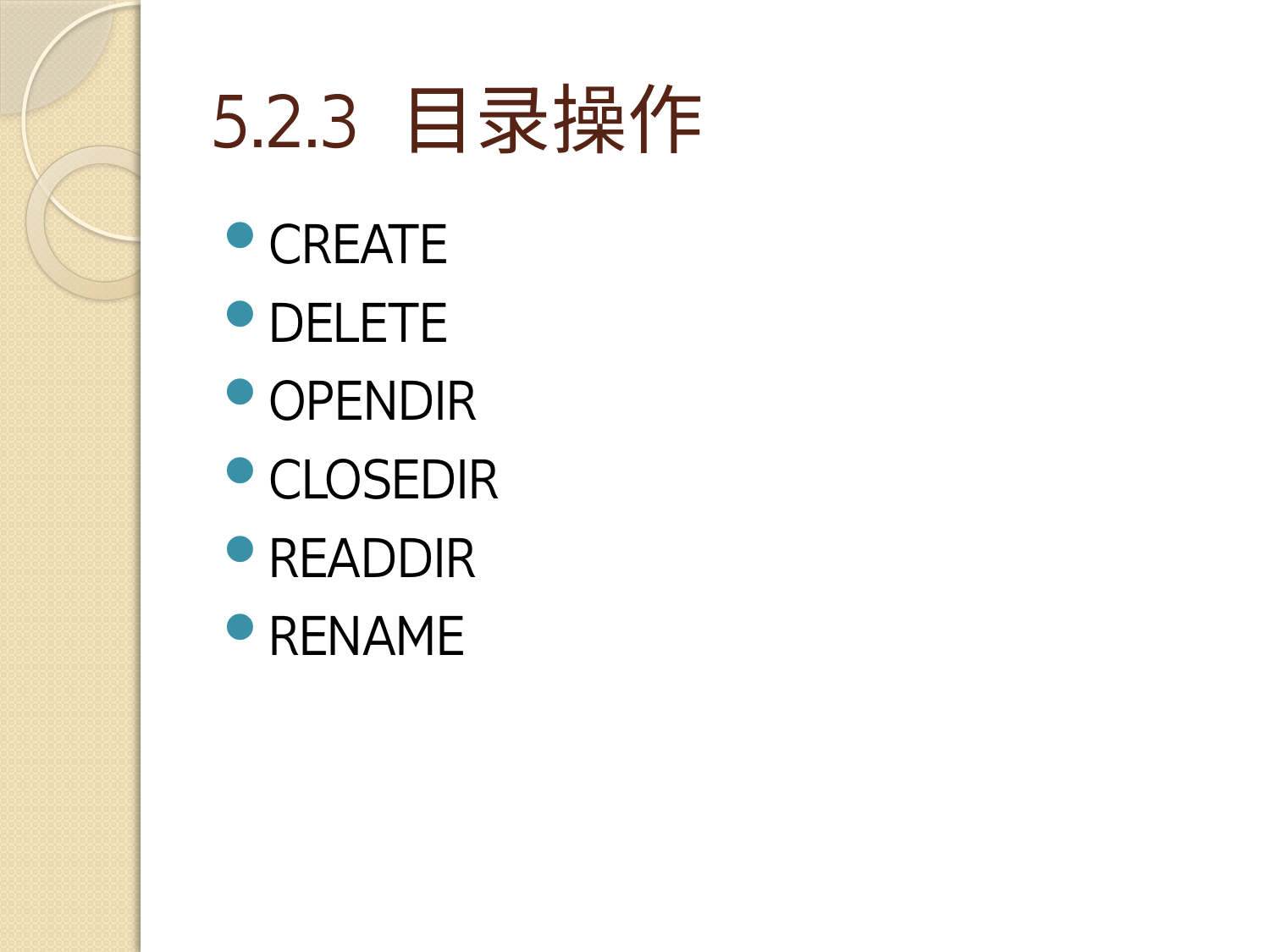

# 5.2.3 目录操作
CREATE
DELETE
OPENDIR
CLOSEDIR
READDIR
RENAME